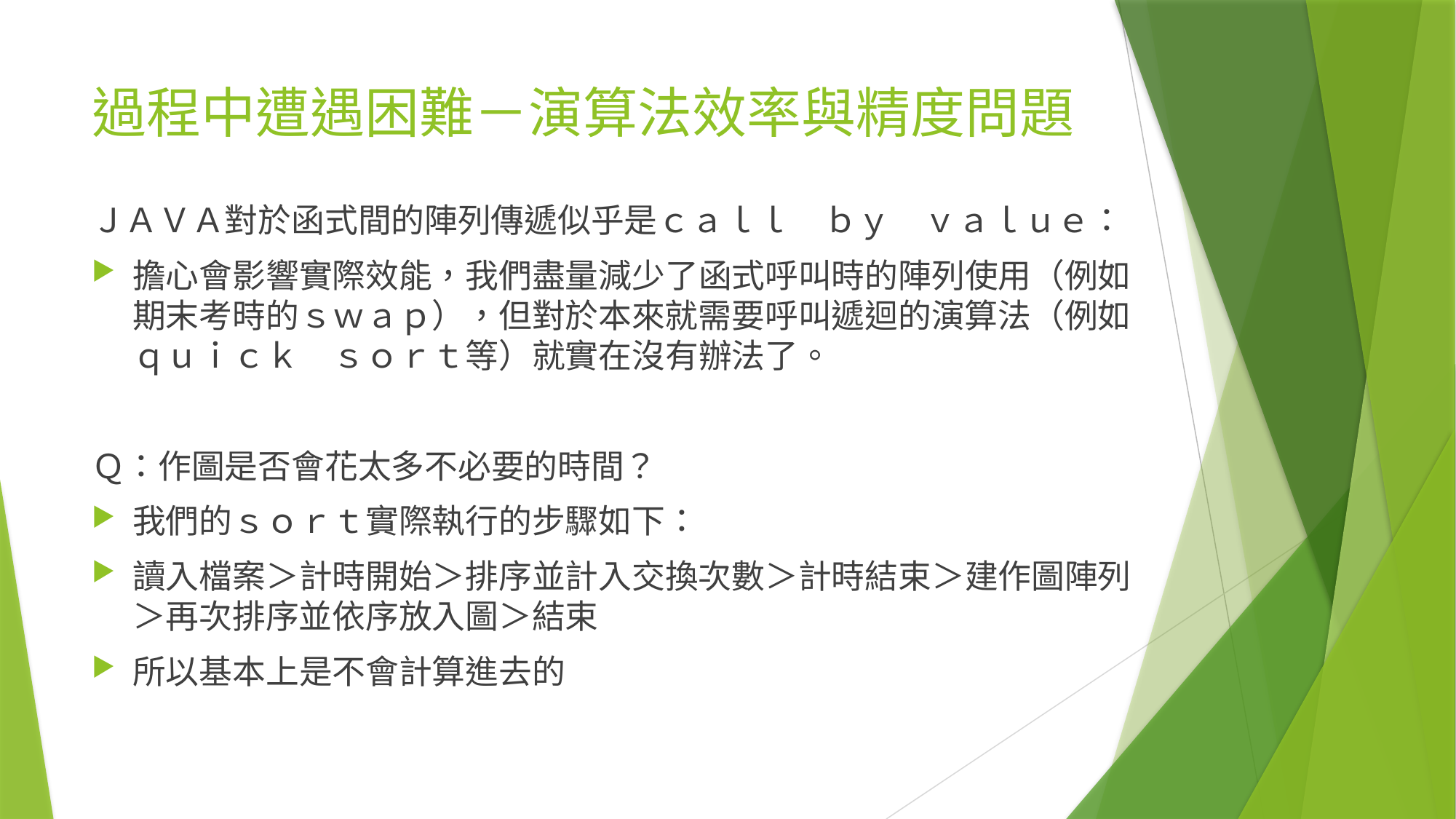

# 過程中遭遇困難－演算法效率與精度問題
ＪＡＶＡ對於函式間的陣列傳遞似乎是ｃａｌｌ　ｂｙ　ｖａｌｕｅ：
擔心會影響實際效能，我們盡量減少了函式呼叫時的陣列使用（例如期末考時的ｓｗａｐ），但對於本來就需要呼叫遞迴的演算法（例如ｑｕｉｃｋ　ｓｏｒｔ等）就實在沒有辦法了。

Ｑ：作圖是否會花太多不必要的時間？
我們的ｓｏｒｔ實際執行的步驟如下：
讀入檔案＞計時開始＞排序並計入交換次數＞計時結束＞建作圖陣列＞再次排序並依序放入圖＞結束
所以基本上是不會計算進去的